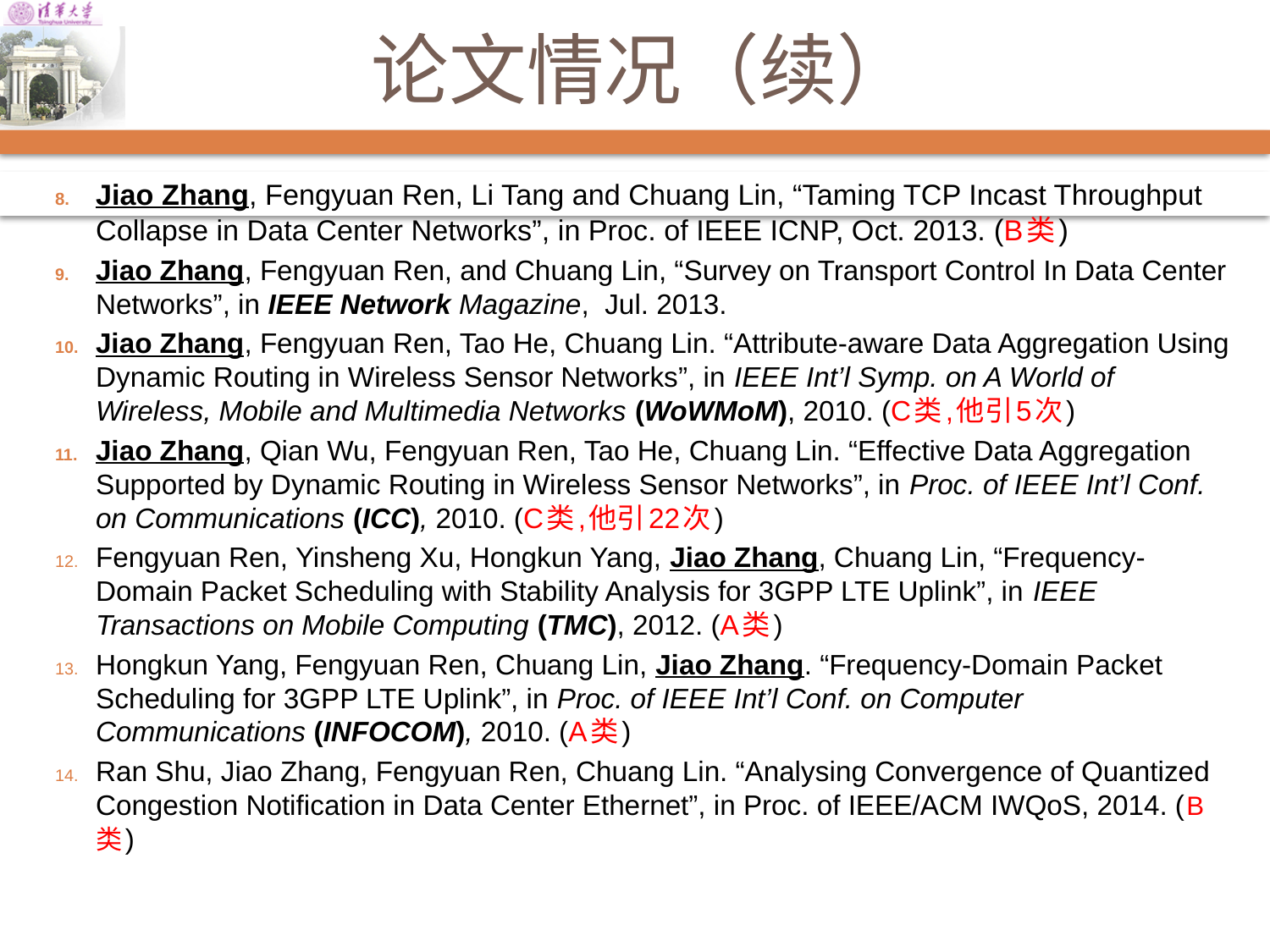

# 论文情况（续）
Jiao Zhang, Fengyuan Ren, Li Tang and Chuang Lin, “Taming TCP Incast Throughput Collapse in Data Center Networks”, in Proc. of IEEE ICNP, Oct. 2013. (B类)
Jiao Zhang, Fengyuan Ren, and Chuang Lin, “Survey on Transport Control In Data Center Networks”, in IEEE Network Magazine,  Jul. 2013.
Jiao Zhang, Fengyuan Ren, Tao He, Chuang Lin. “Attribute-aware Data Aggregation Using Dynamic Routing in Wireless Sensor Networks”, in IEEE Int’l Symp. on A World of Wireless, Mobile and Multimedia Networks (WoWMoM), 2010. (C类,他引5次)
Jiao Zhang, Qian Wu, Fengyuan Ren, Tao He, Chuang Lin. “Effective Data Aggregation Supported by Dynamic Routing in Wireless Sensor Networks”, in Proc. of IEEE Int’l Conf. on Communications (ICC), 2010. (C类,他引22次)
Fengyuan Ren, Yinsheng Xu, Hongkun Yang, Jiao Zhang, Chuang Lin, “Frequency-Domain Packet Scheduling with Stability Analysis for 3GPP LTE Uplink”, in IEEE Transactions on Mobile Computing (TMC), 2012. (A类)
Hongkun Yang, Fengyuan Ren, Chuang Lin, Jiao Zhang. “Frequency-Domain Packet Scheduling for 3GPP LTE Uplink”, in Proc. of IEEE Int’l Conf. on Computer Communications (INFOCOM), 2010. (A类)
Ran Shu, Jiao Zhang, Fengyuan Ren, Chuang Lin. “Analysing Convergence of Quantized Congestion Notification in Data Center Ethernet”, in Proc. of IEEE/ACM IWQoS, 2014. (B类)